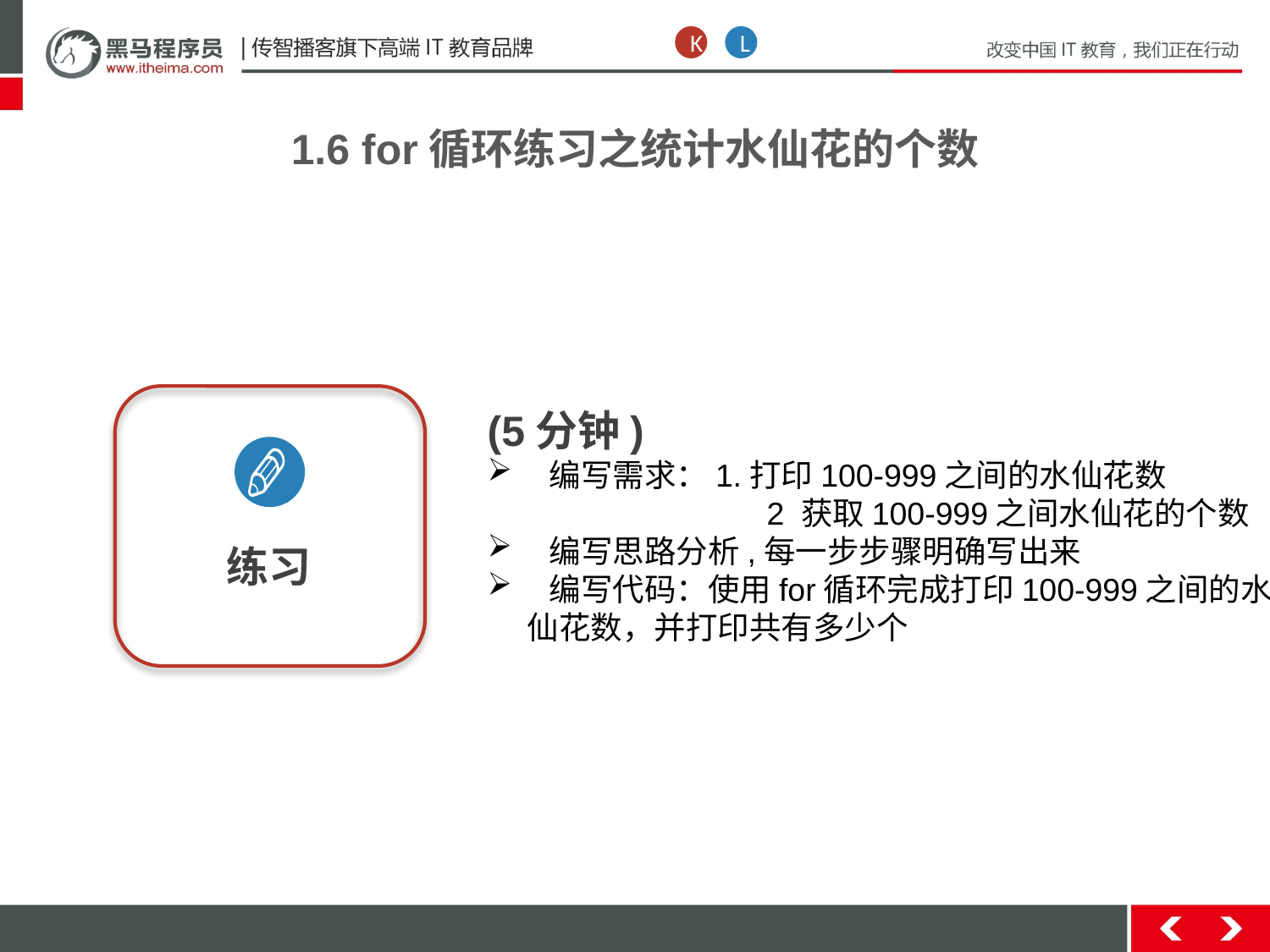

K
L
1.6 for循环练习之统计水仙花的个数

练习
(5分钟)
  编写需求：1.打印100-999之间的水仙花数
	          2 获取100-999之间水仙花的个数
  编写思路分析,每一步步骤明确写出来
  编写代码：使用for循环完成打印100-999之间的水仙花数，并打印共有多少个